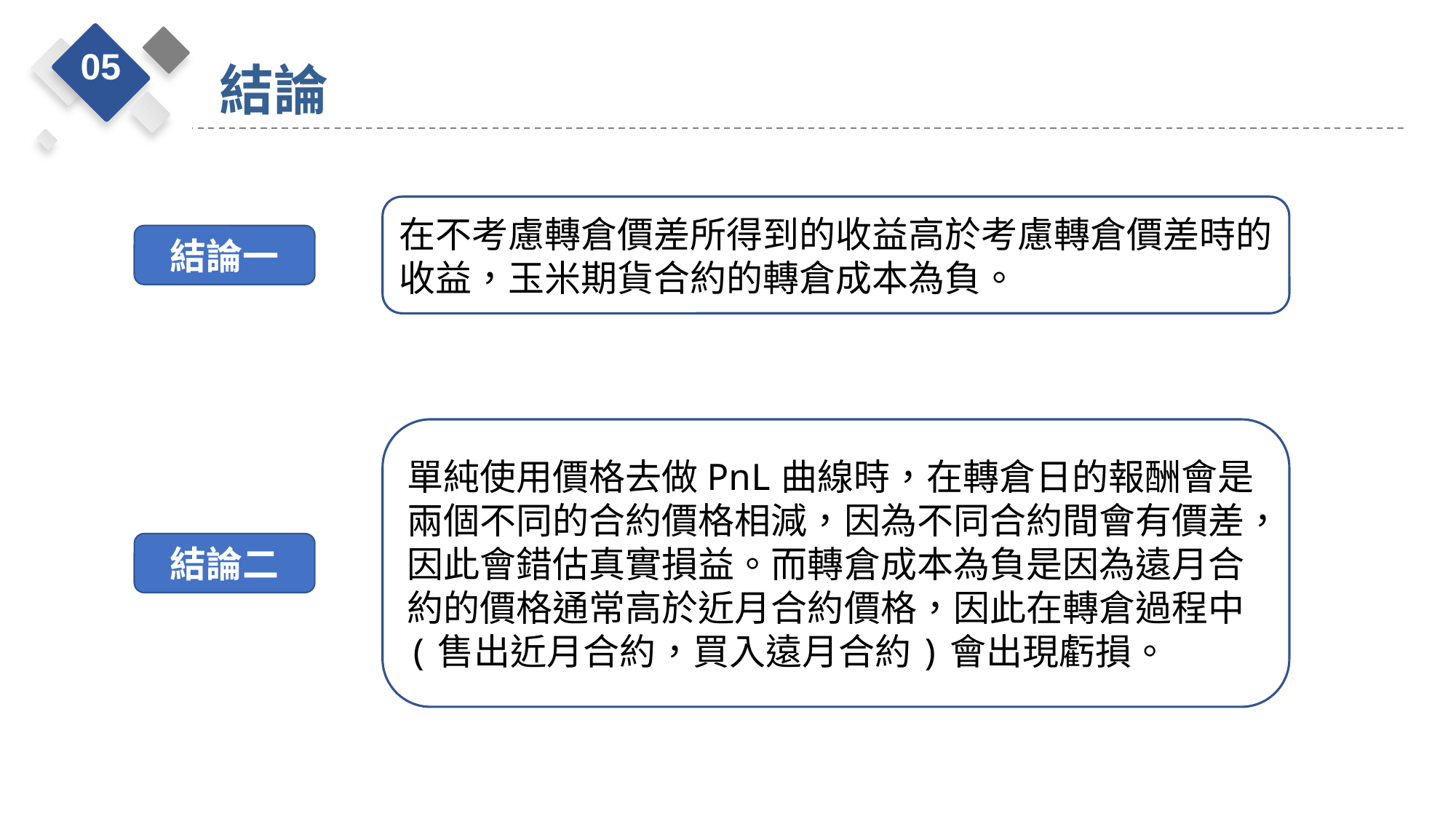

05

結論
在不考慮轉倉價差所得到的收益高於考慮轉倉價差時的收益，玉米期貨合約的轉倉成本為負。
結論一
單純使用價格去做PnL曲線時，在轉倉日的報酬會是兩個不同的合約價格相減，因為不同合約間會有價差，因此會錯估真實損益。而轉倉成本為負是因為遠月合約的價格通常高於近月合約價格，因此在轉倉過程中(售出近月合約，買入遠月合約)會出現虧損。
結論二